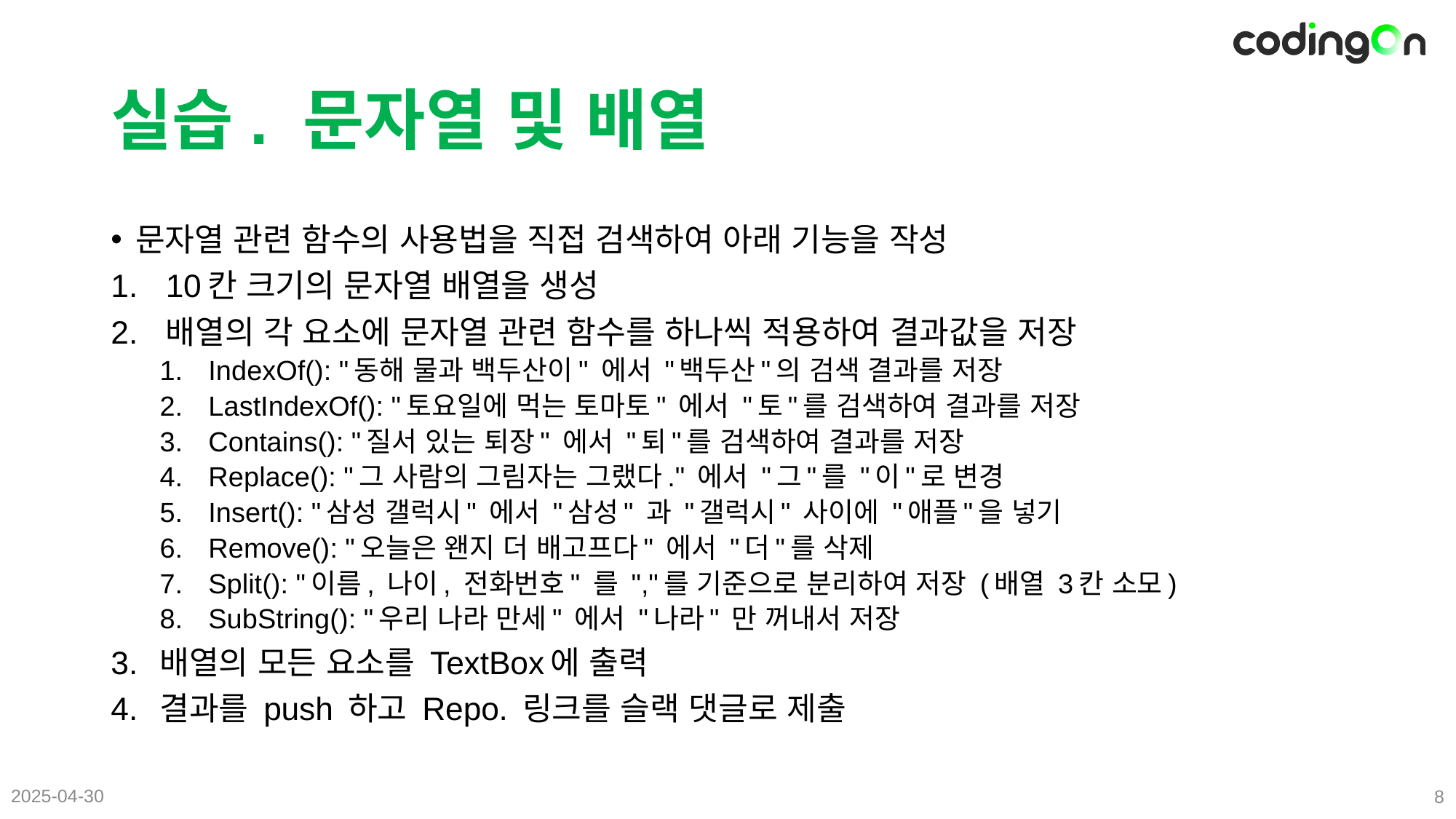

# 실습. 문자열 및 배열
문자열 관련 함수의 사용법을 직접 검색하여 아래 기능을 작성
10칸 크기의 문자열 배열을 생성
배열의 각 요소에 문자열 관련 함수를 하나씩 적용하여 결과값을 저장
IndexOf(): "동해 물과 백두산이" 에서 "백두산"의 검색 결과를 저장
LastIndexOf(): "토요일에 먹는 토마토" 에서 "토"를 검색하여 결과를 저장
Contains(): "질서 있는 퇴장" 에서 "퇴"를 검색하여 결과를 저장
Replace(): "그 사람의 그림자는 그랬다." 에서 "그"를 "이"로 변경
Insert(): "삼성 갤럭시" 에서 "삼성" 과 "갤럭시" 사이에 "애플"을 넣기
Remove(): "오늘은 왠지 더 배고프다" 에서 "더"를 삭제
Split(): "이름, 나이, 전화번호" 를 ","를 기준으로 분리하여 저장 (배열 3칸 소모)
SubString(): "우리 나라 만세" 에서 "나라" 만 꺼내서 저장
배열의 모든 요소를 TextBox에 출력
결과를 push 하고 Repo. 링크를 슬랙 댓글로 제출

2025-04-30
8